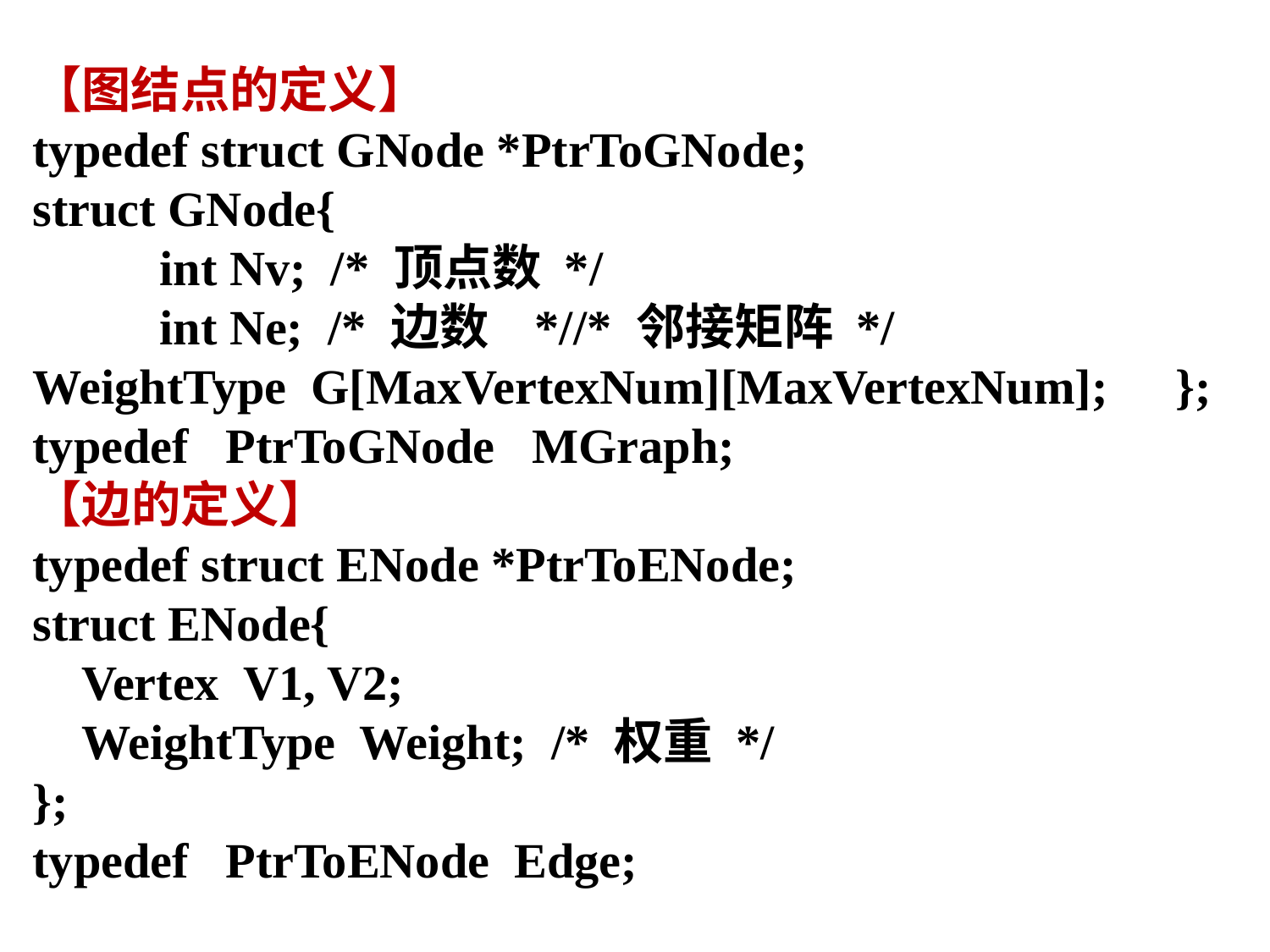

【图结点的定义】
typedef struct GNode *PtrToGNode;
struct GNode{
	int Nv;  /* 顶点数 */
	int Ne;  /* 边数   *//* 邻接矩阵 */
WeightType  G[MaxVertexNum][MaxVertexNum]; 	};
typedef   PtrToGNode   MGraph;
【边的定义】
typedef struct ENode *PtrToENode;
struct ENode{
    Vertex  V1, V2;
    WeightType  Weight;  /* 权重 */
};
typedef   PtrToENode  Edge;